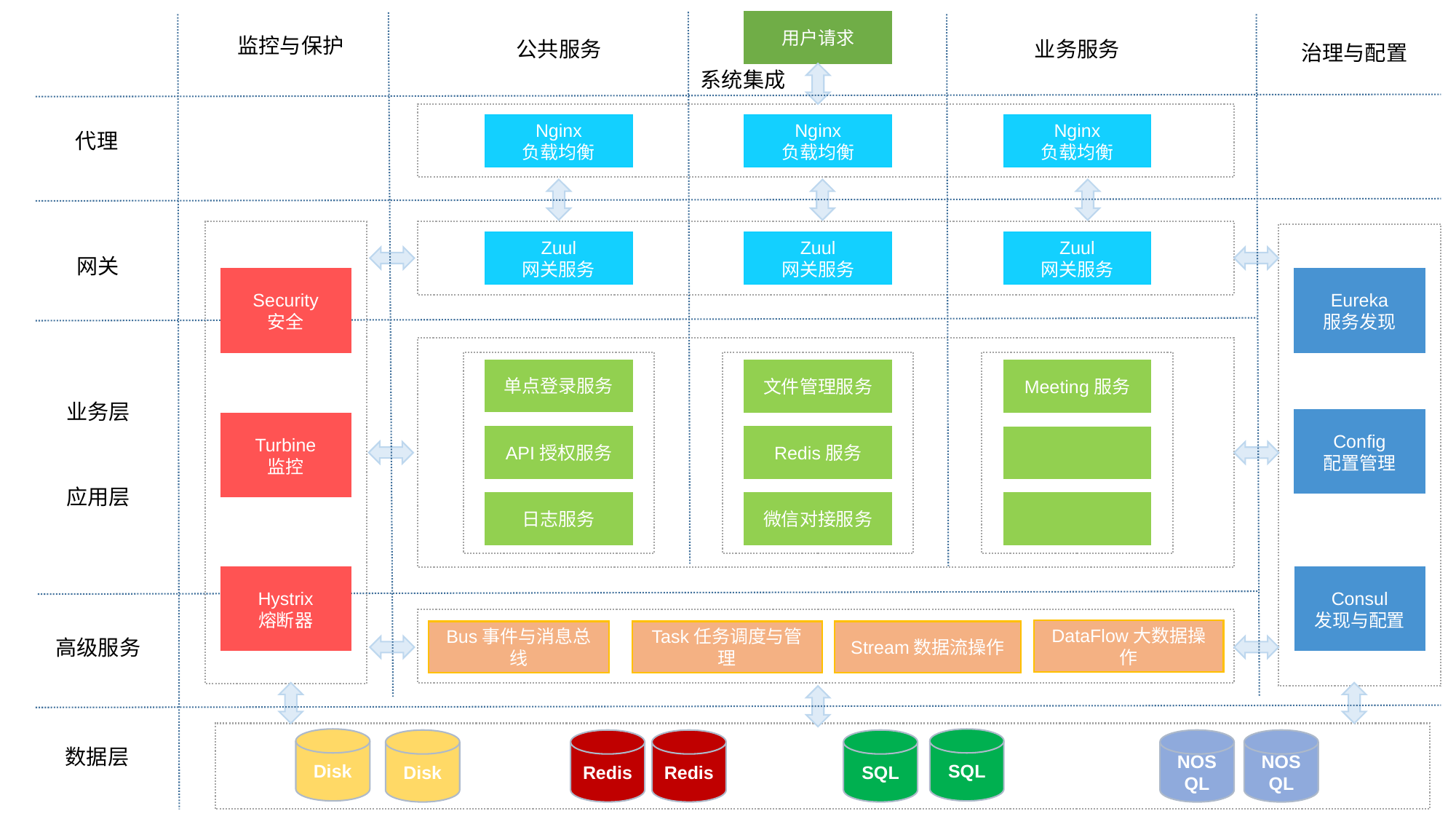

用户请求
监控与保护
公共服务
业务服务
治理与配置
系统集成

Nginx
负载均衡
Nginx
负载均衡
Nginx
负载均衡
代理

Zuul
网关服务

Zuul
网关服务
Zuul
网关服务
网关

Security
安全

Eureka
服务发现

AAA

单点登录服务

文件管理服务

文件管理服务

Meeting服务

业务层

Config
配置管理

Turbine
监控

API授权服务

API授权服务

Redis服务

Redis服务

应用层

日志服务

微信对接服务

Hystrix
熔断器

Consul
发现与配置

DataFlow大数据操作
Bus事件与消息总线
Task任务调度与管理

Stream数据流操作

高级服务

Disk
SQL
Disk
Redis
Redis
SQL
NOSQL
NOSQL
数据层